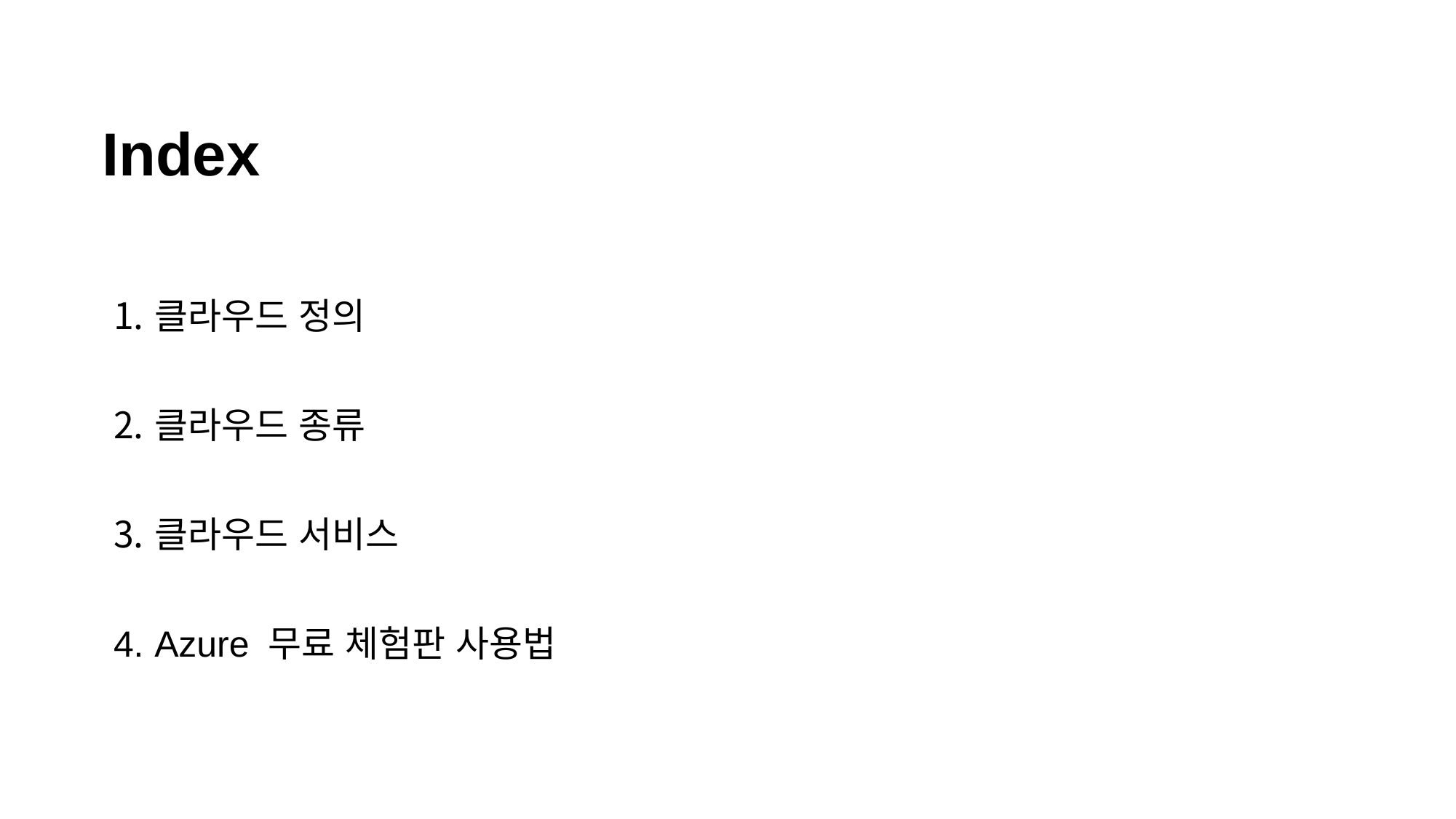

Index
클라우드 정의
클라우드 종류
클라우드 서비스
Azure 무료 체험판 사용법